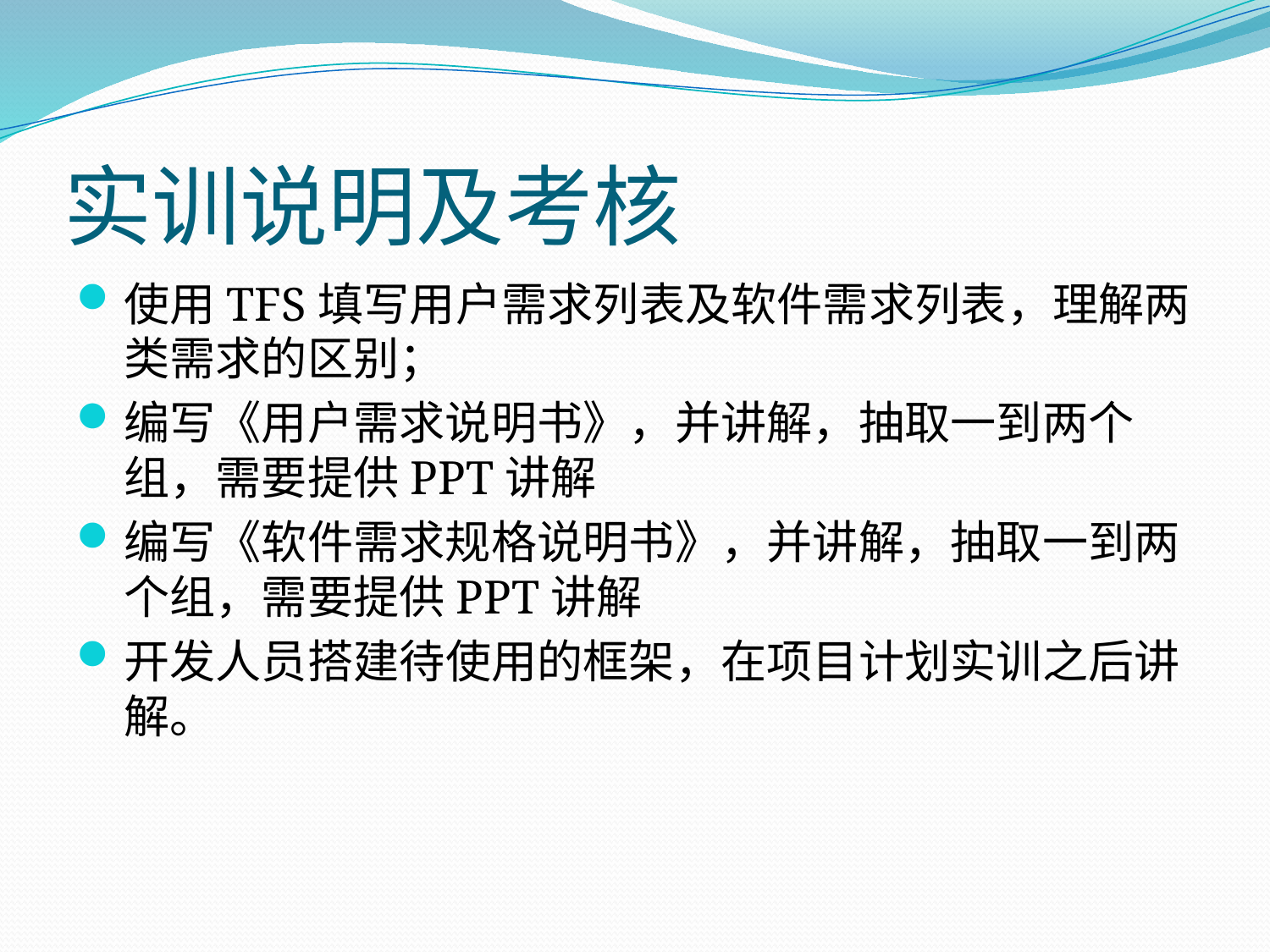

# 实训说明及考核
使用TFS填写用户需求列表及软件需求列表，理解两类需求的区别；
编写《用户需求说明书》，并讲解，抽取一到两个组，需要提供PPT讲解
编写《软件需求规格说明书》，并讲解，抽取一到两个组，需要提供PPT讲解
开发人员搭建待使用的框架，在项目计划实训之后讲解。